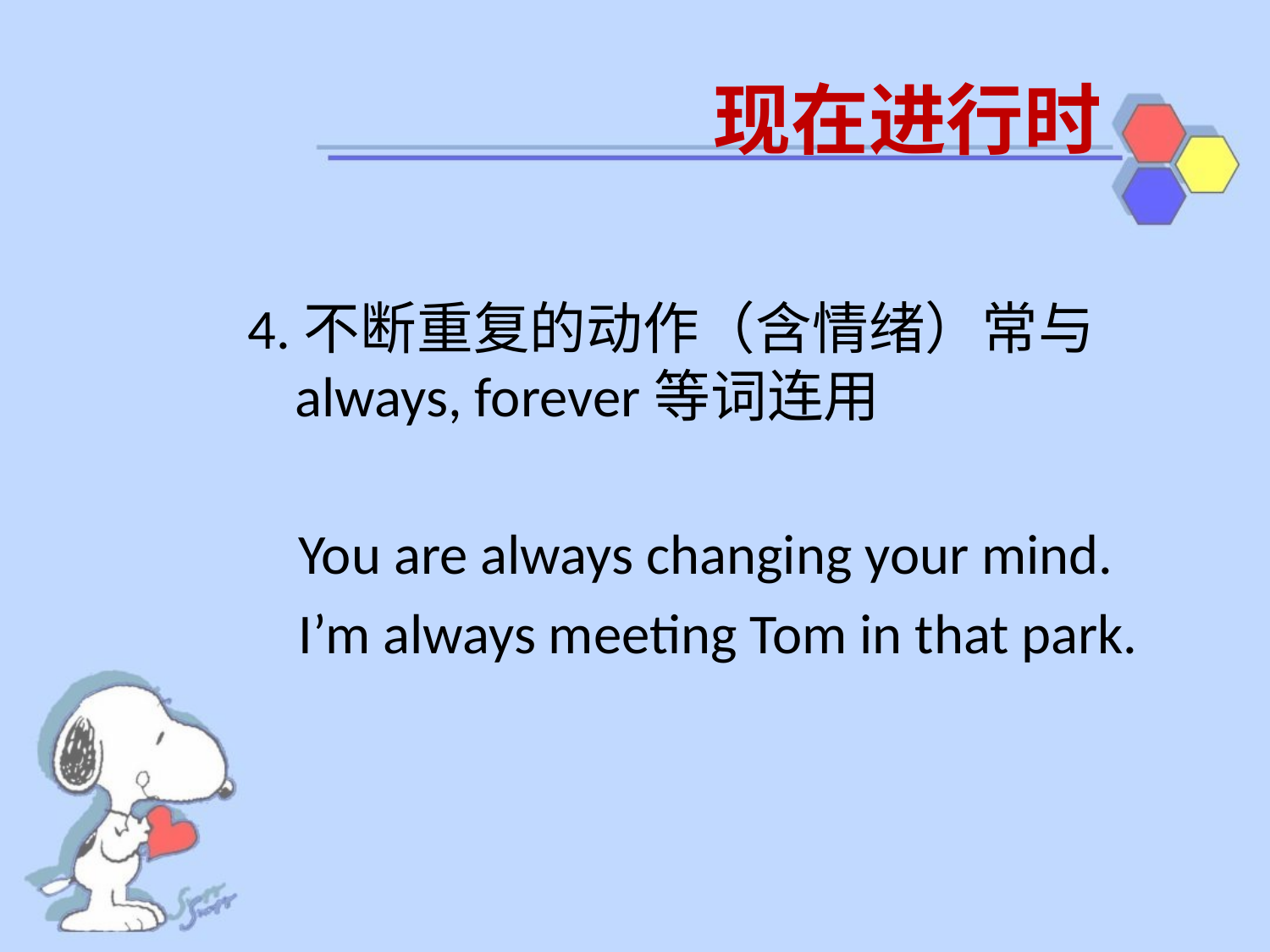

# 现在进行时
4.不断重复的动作（含情绪）常与always, forever等词连用

    You are always changing your mind.
    I’m always meeting Tom in that park.